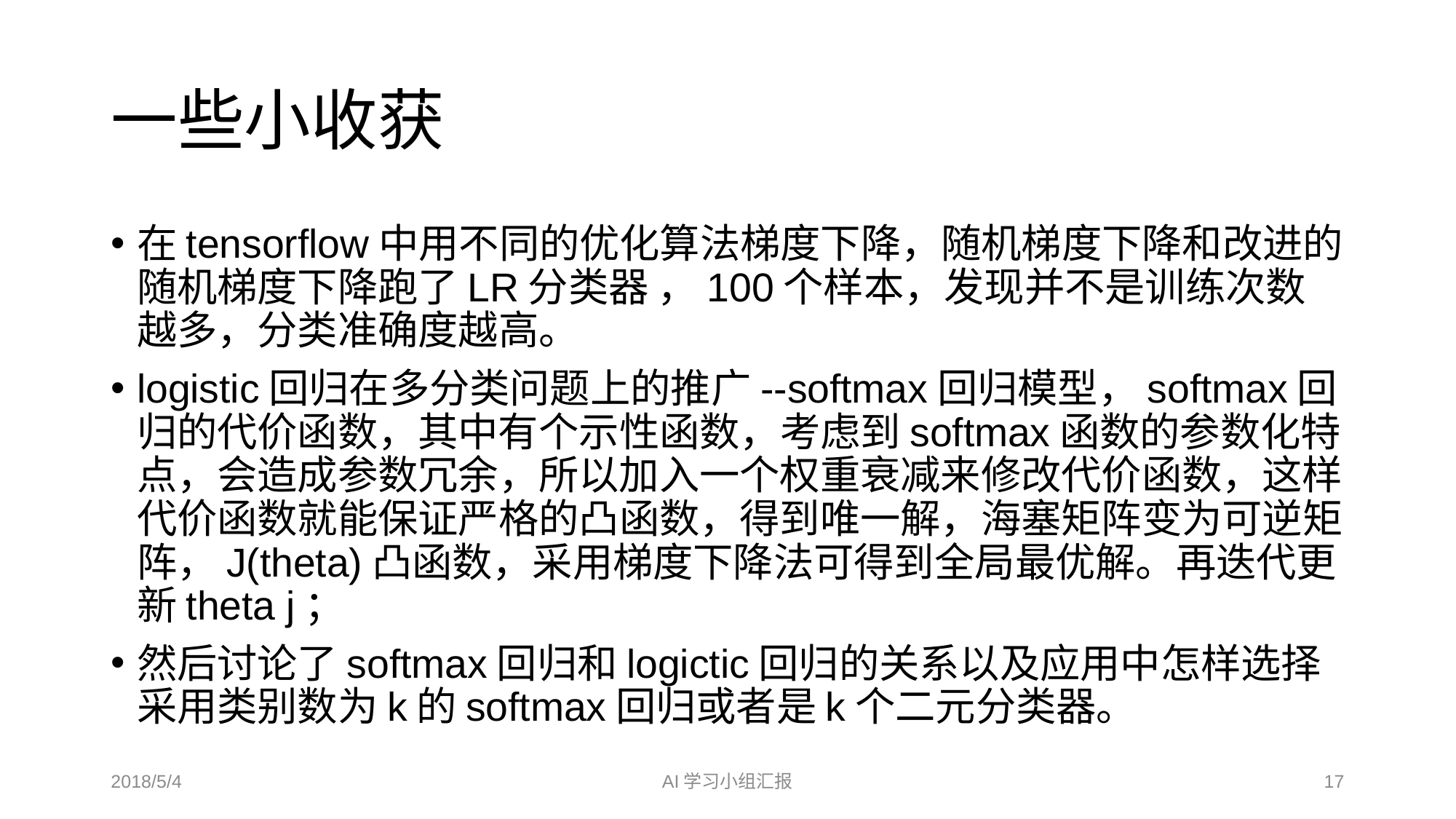

# 一些小收获
在tensorflow中用不同的优化算法梯度下降，随机梯度下降和改进的随机梯度下降跑了LR分类器 ，100个样本，发现并不是训练次数越多，分类准确度越高。
logistic回归在多分类问题上的推广--softmax回归模型，softmax回归的代价函数，其中有个示性函数，考虑到softmax函数的参数化特点，会造成参数冗余，所以加入一个权重衰减来修改代价函数，这样代价函数就能保证严格的凸函数，得到唯一解，海塞矩阵变为可逆矩阵，J(theta)凸函数，采用梯度下降法可得到全局最优解。再迭代更新theta j；
然后讨论了softmax回归和logictic回归的关系以及应用中怎样选择采用类别数为k的softmax回归或者是k个二元分类器。

2018/5/4
AI学习小组汇报
17